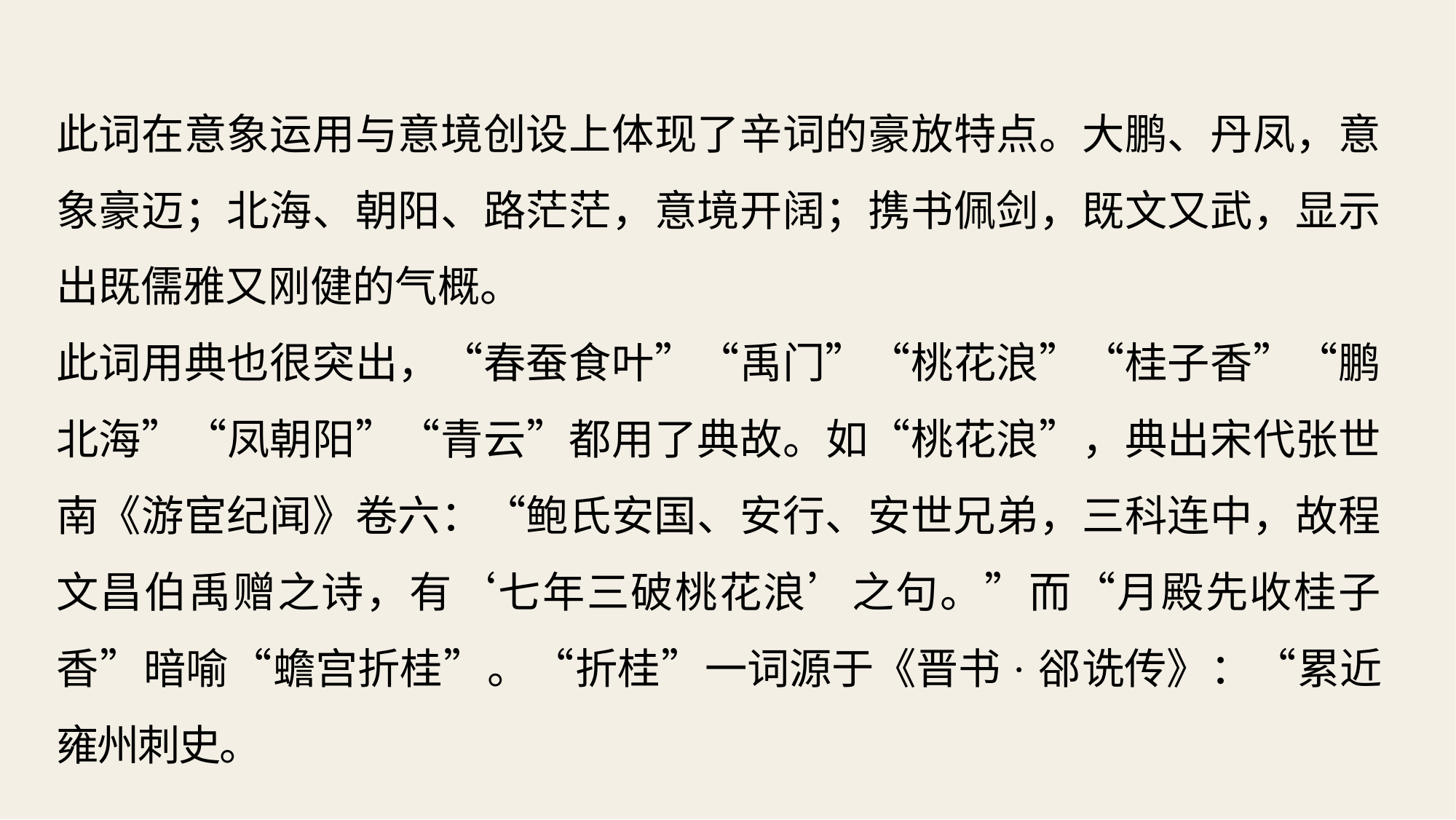

此词在意象运用与意境创设上体现了辛词的豪放特点。大鹏、丹凤，意象豪迈；北海、朝阳、路茫茫，意境开阔；携书佩剑，既文又武，显示出既儒雅又刚健的气概。
此词用典也很突出，“春蚕食叶”“禹门”“桃花浪”“桂子香”“鹏北海”“凤朝阳”“青云”都用了典故。如“桃花浪”，典出宋代张世南《游宦纪闻》卷六：“鲍氏安国、安行、安世兄弟，三科连中，故程文昌伯禹赠之诗，有‘七年三破桃花浪’之句。”而“月殿先收桂子香”暗喻“蟾宫折桂”。“折桂”一词源于《晋书·郤诜传》：“累近雍州刺史。